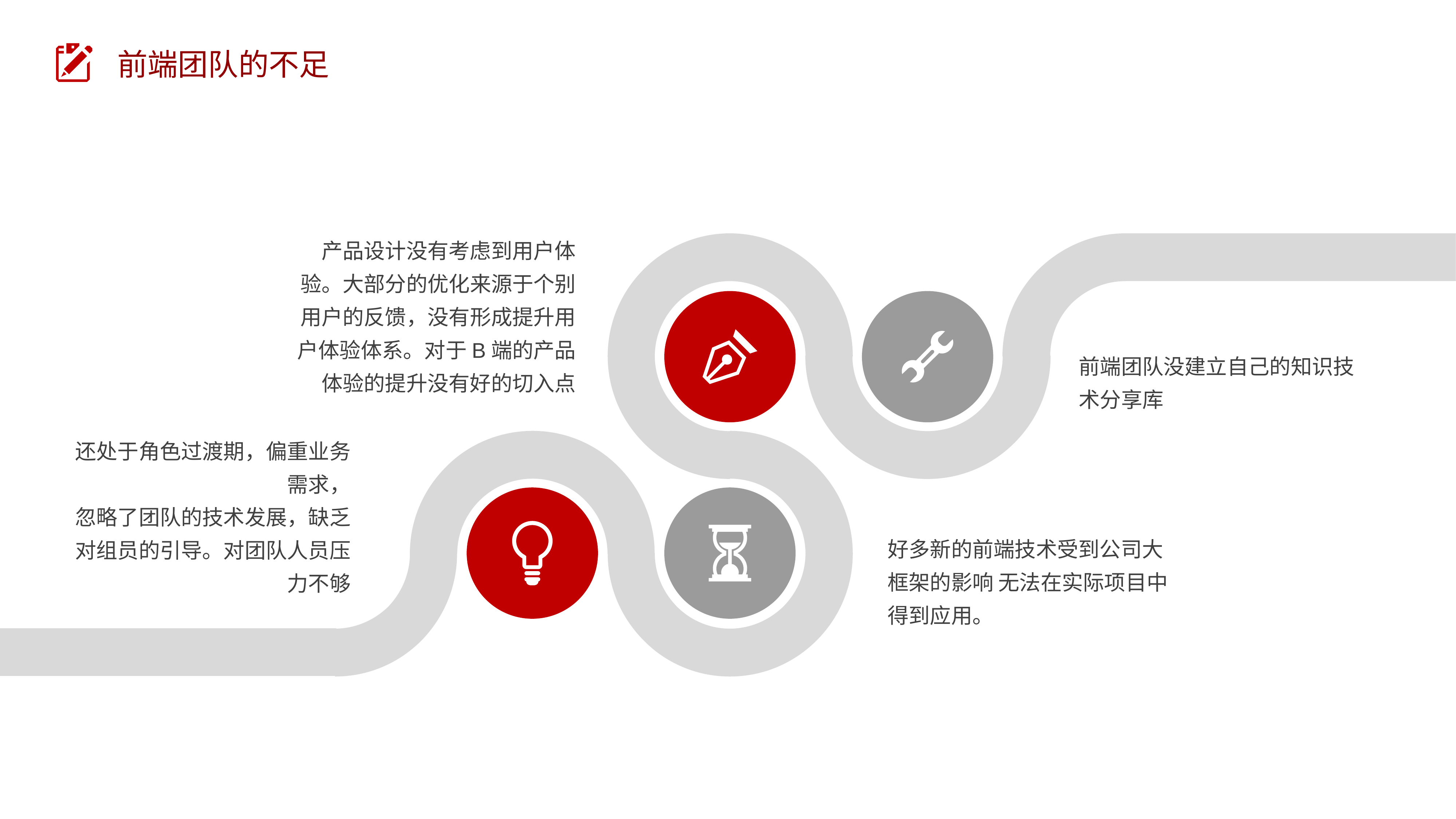

前端团队的不足
产品设计没有考虑到用户体验。大部分的优化来源于个别用户的反馈，没有形成提升用户体验体系。对于B端的产品体验的提升没有好的切入点

添加标题

添加标题

前端团队没建立自己的知识技术分享库

还处于角色过渡期，偏重业务需求，
忽略了团队的技术发展，缺乏对组员的引导。对团队人员压力不够

添加标题

添加标题

好多新的前端技术受到公司大框架的影响 无法在实际项目中得到应用。